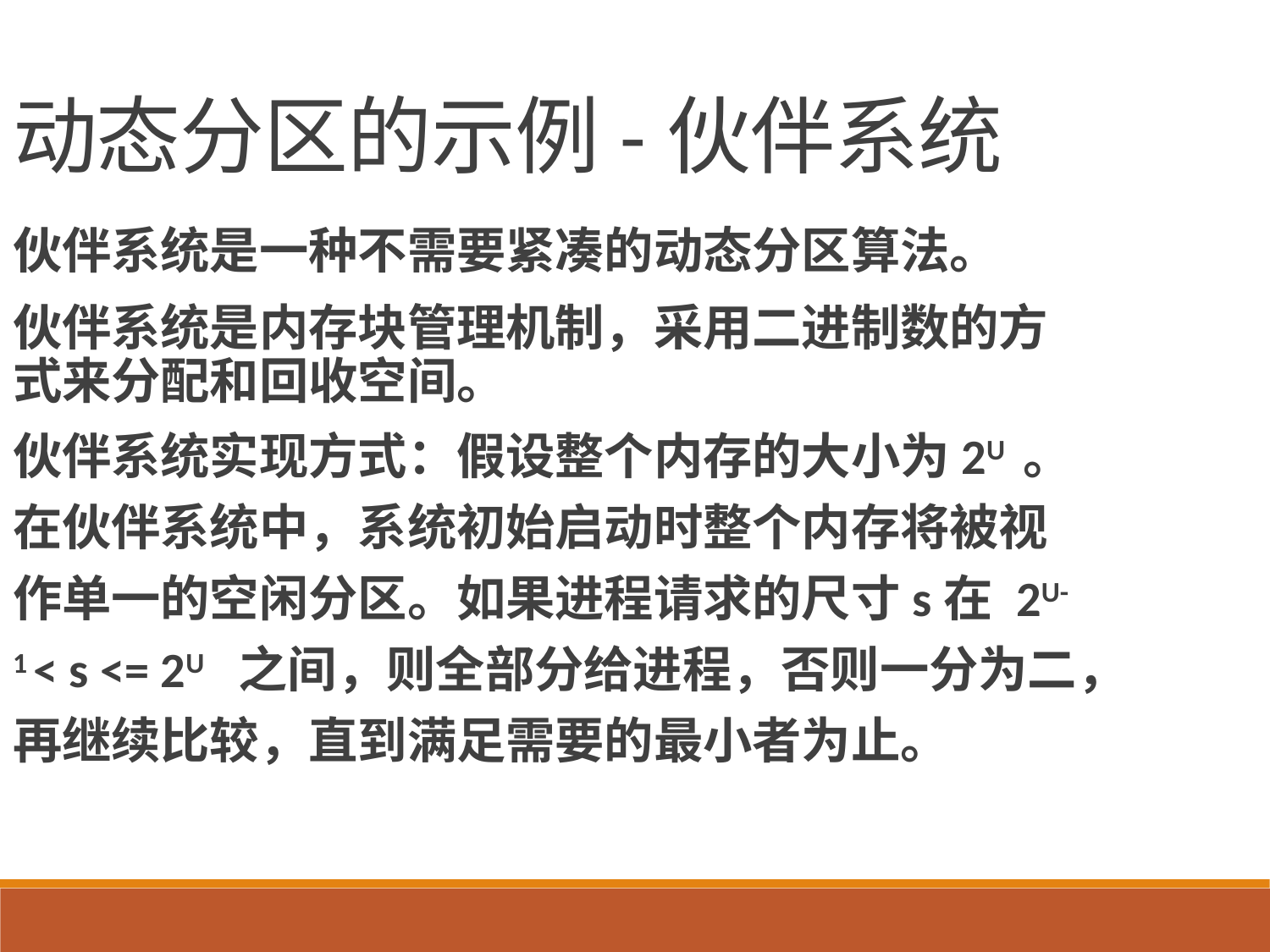

动态分区的示例-伙伴系统
伙伴系统是一种不需要紧凑的动态分区算法。
伙伴系统是内存块管理机制，采用二进制数的方式来分配和回收空间。
伙伴系统实现方式：假设整个内存的大小为2U 。在伙伴系统中，系统初始启动时整个内存将被视作单一的空闲分区。如果进程请求的尺寸s在 2U-1 < s <= 2U  之间，则全部分给进程，否则一分为二，再继续比较，直到满足需要的最小者为止。